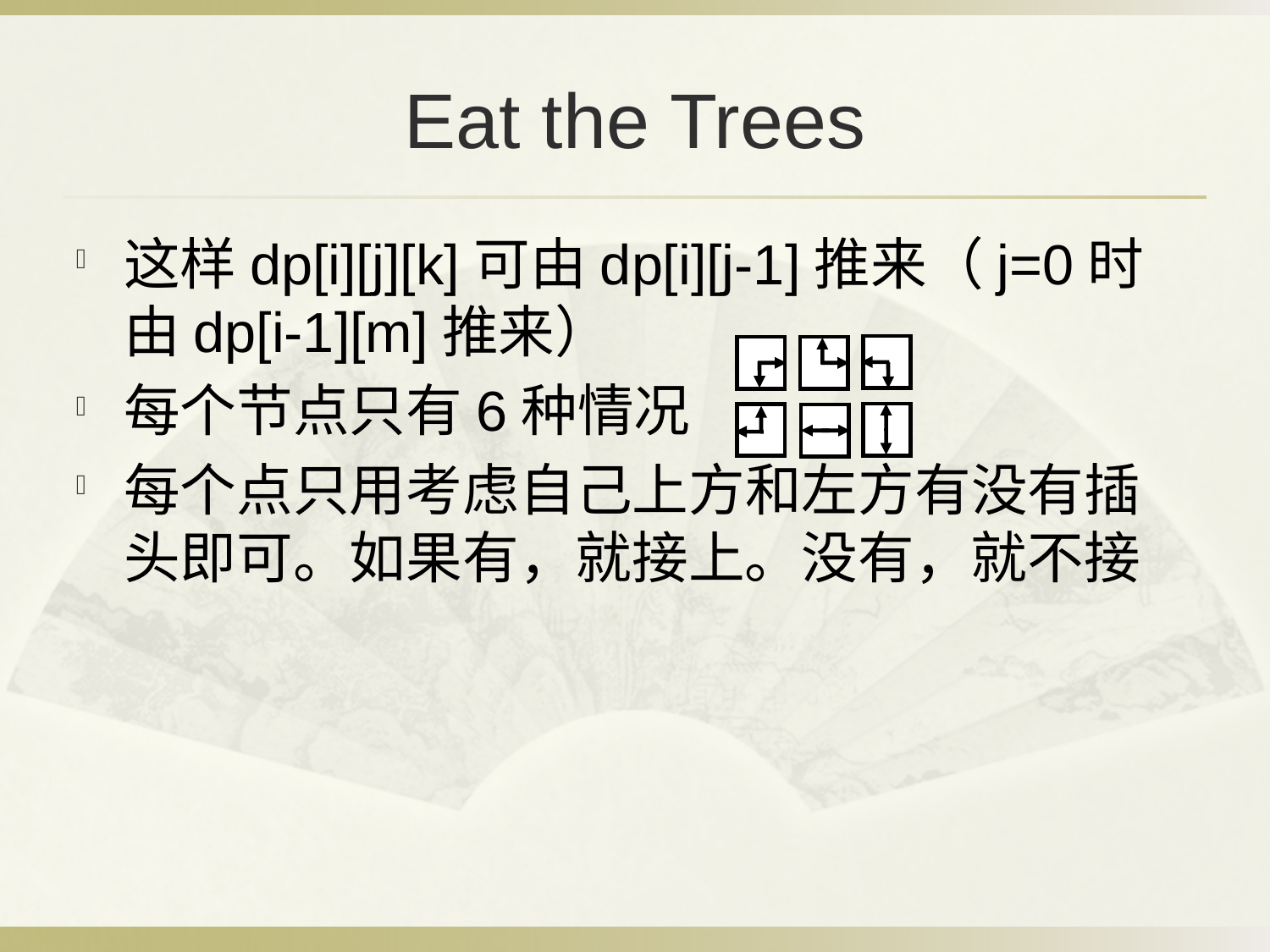

# Eat the Trees
这样dp[i][j][k]可由dp[i][j-1]推来（j=0时由dp[i-1][m]推来）
每个节点只有6种情况
每个点只用考虑自己上方和左方有没有插头即可。如果有，就接上。没有，就不接